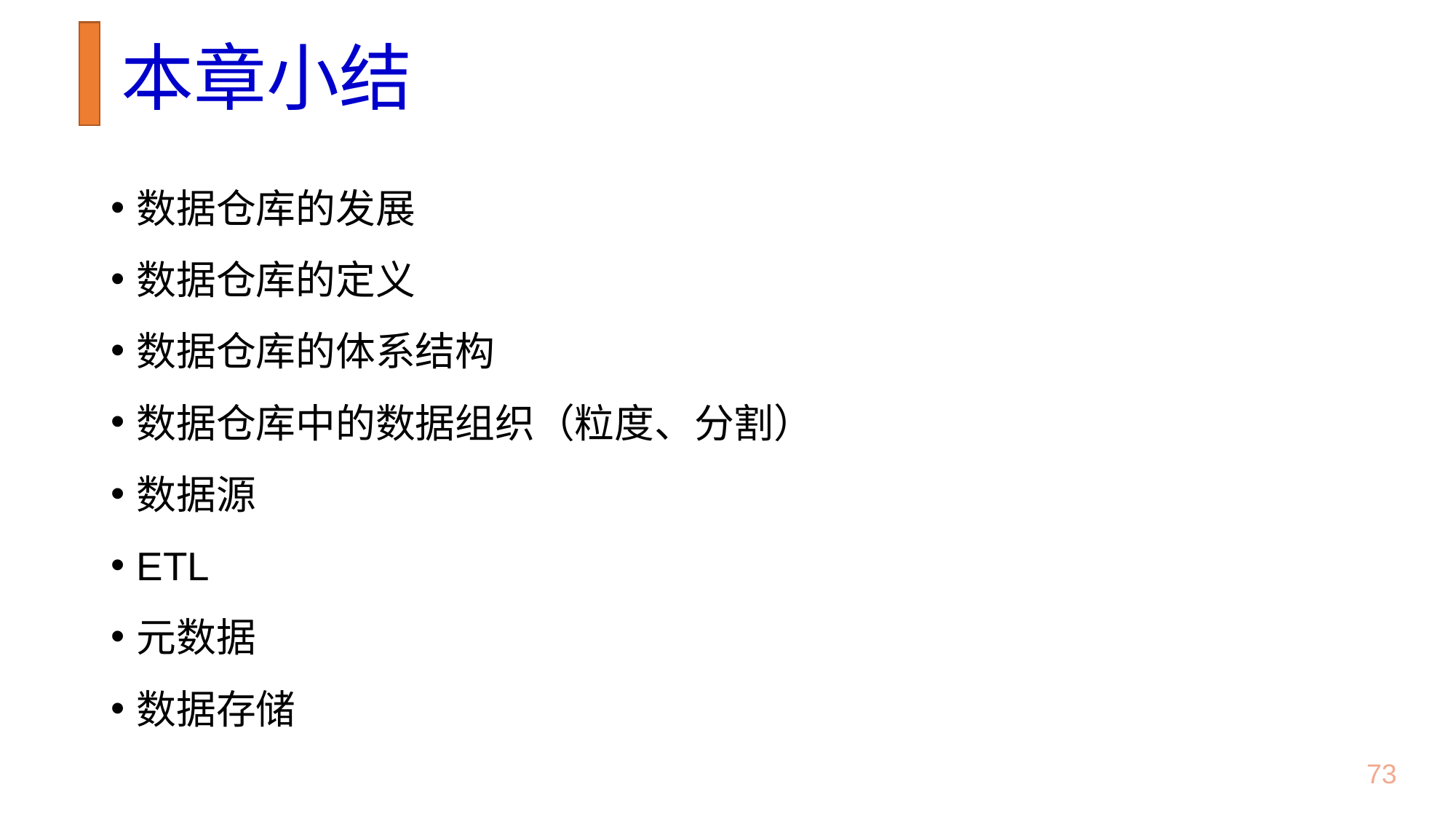

# 本章小结
数据仓库的发展
数据仓库的定义
数据仓库的体系结构
数据仓库中的数据组织（粒度、分割）
数据源
ETL
元数据
数据存储
73